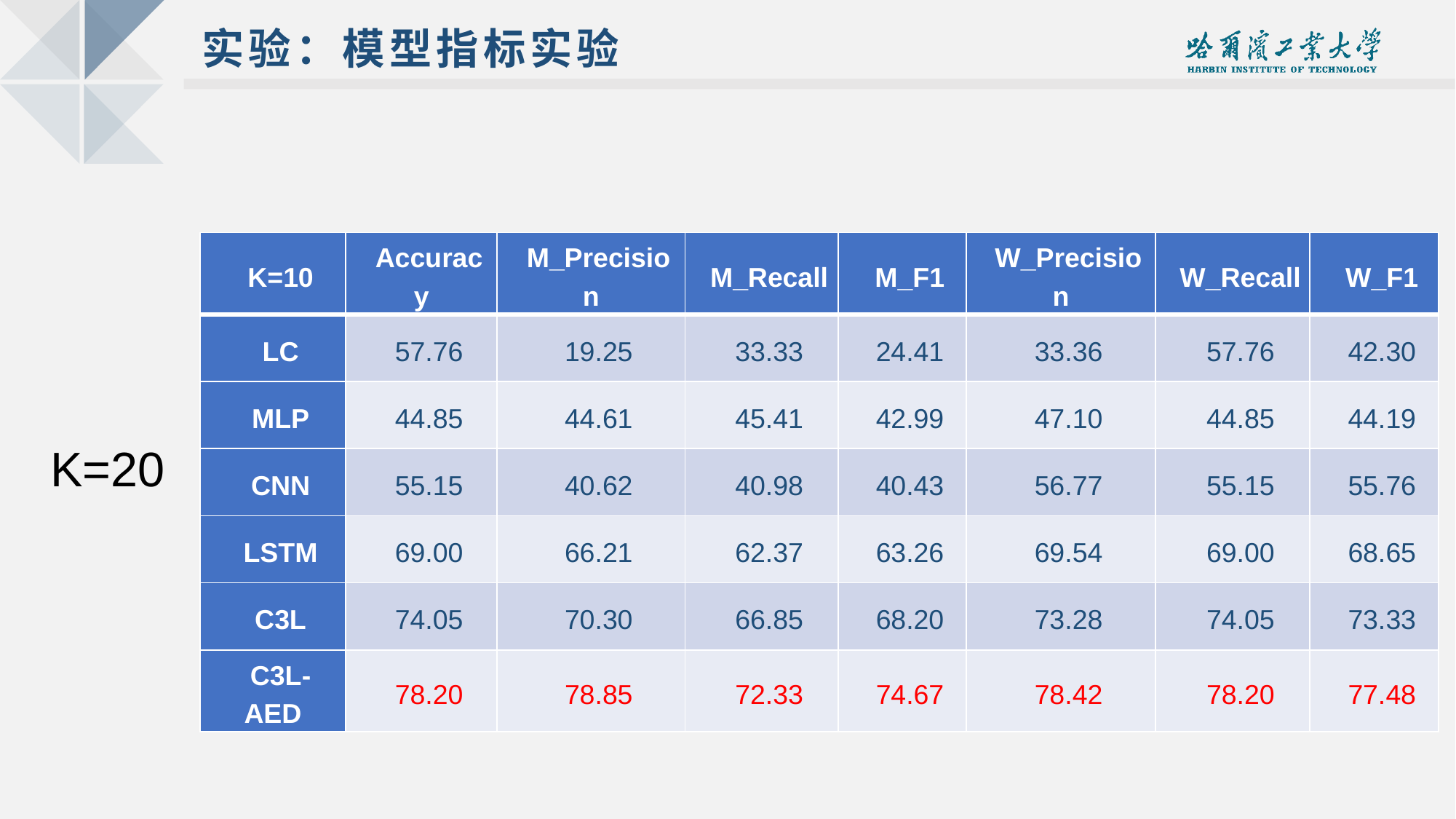

实验：模型指标实验

| K=10 | Accuracy | M\_Precision | M\_Recall | M\_F1 | W\_Precision | W\_Recall | W\_F1 |
| --- | --- | --- | --- | --- | --- | --- | --- |
| LC | 57.76 | 19.25 | 33.33 | 24.41 | 33.36 | 57.76 | 42.30 |
| MLP | 44.85 | 44.61 | 45.41 | 42.99 | 47.10 | 44.85 | 44.19 |
| CNN | 55.15 | 40.62 | 40.98 | 40.43 | 56.77 | 55.15 | 55.76 |
| LSTM | 69.00 | 66.21 | 62.37 | 63.26 | 69.54 | 69.00 | 68.65 |
| C3L | 74.05 | 70.30 | 66.85 | 68.20 | 73.28 | 74.05 | 73.33 |
| C3L-AED | 78.20 | 78.85 | 72.33 | 74.67 | 78.42 | 78.20 | 77.48 |
K=20